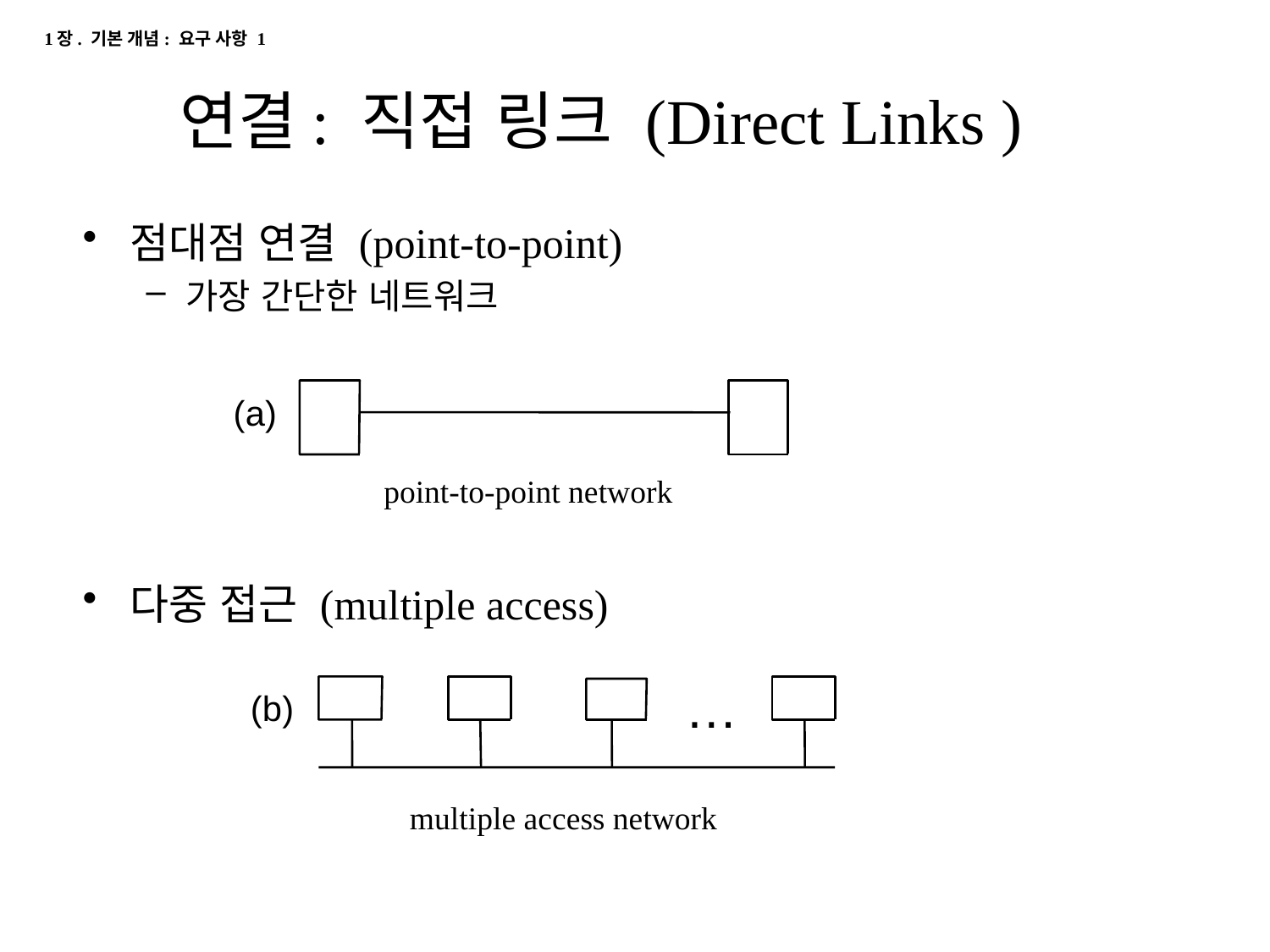

1장. 기본 개념: 요구 사항 1
# 연결: 직접 링크 (Direct Links )
점대점 연결 (point-to-point)
가장 간단한 네트워크

다중 접근 (multiple access)

(a)

point-to-point network
…

(b)
multiple access network